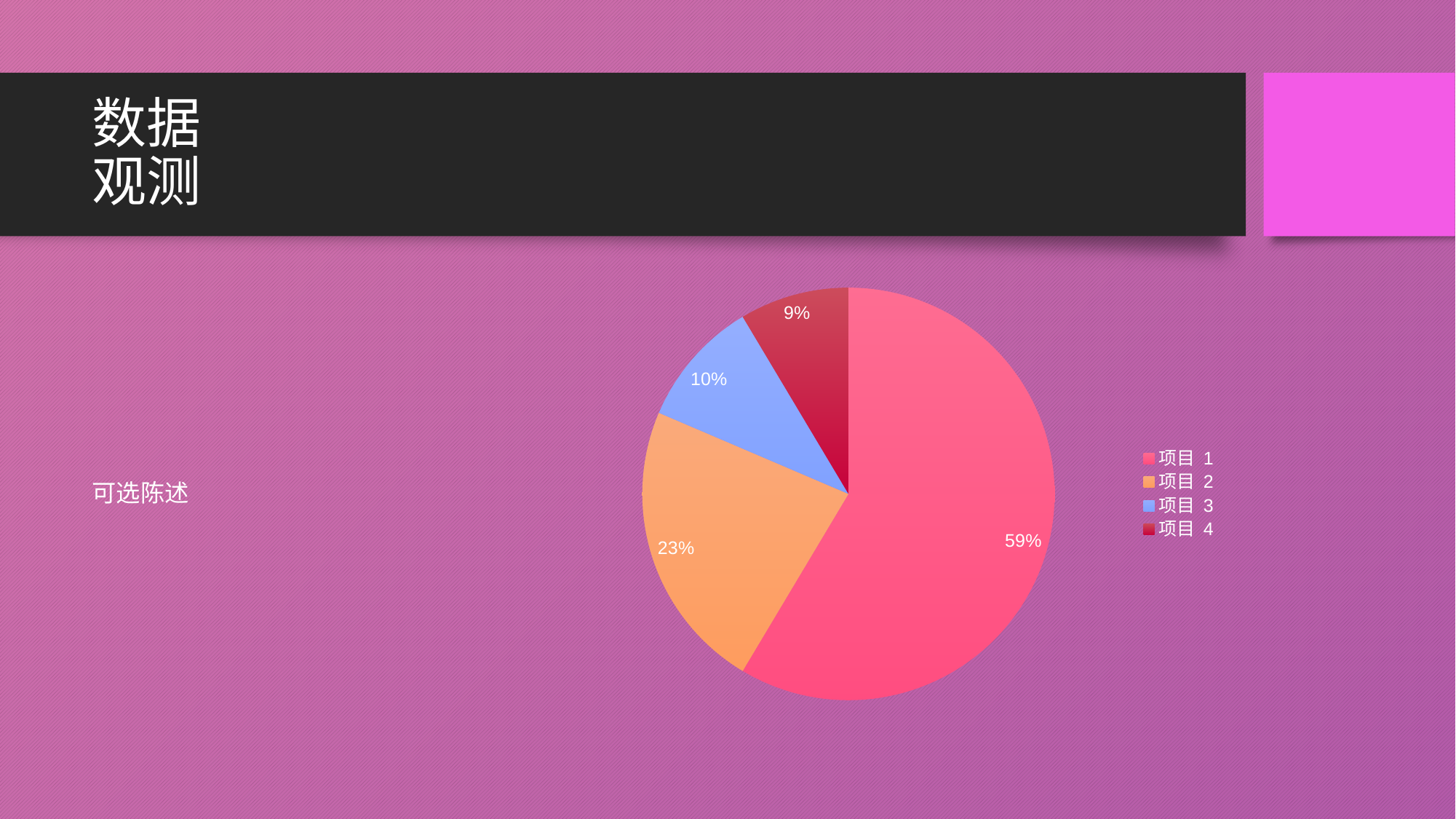

# 数据 观测

### Chart

| Category | 第 1 列 |
|---|---|
| 项目 1 | 8.2 |
| 项目 2 | 3.2 |
| 项目 3 | 1.4 |
| 项目 4 | 1.2 |
可选陈述